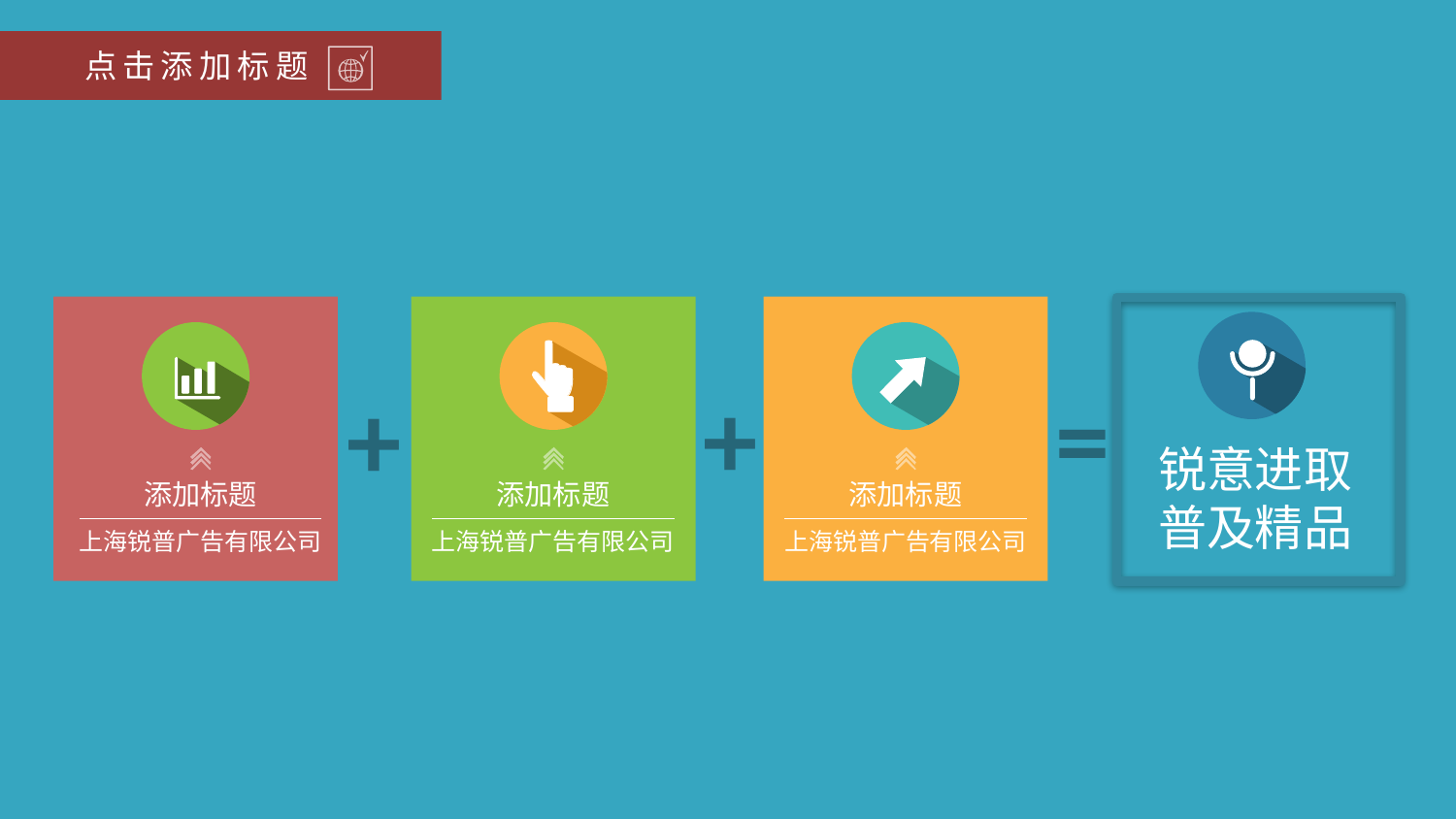

点击添加标题

添加标题
上海锐普广告有限公司

添加标题
上海锐普广告有限公司

添加标题
上海锐普广告有限公司

锐意进取
普及精品
+
=
+